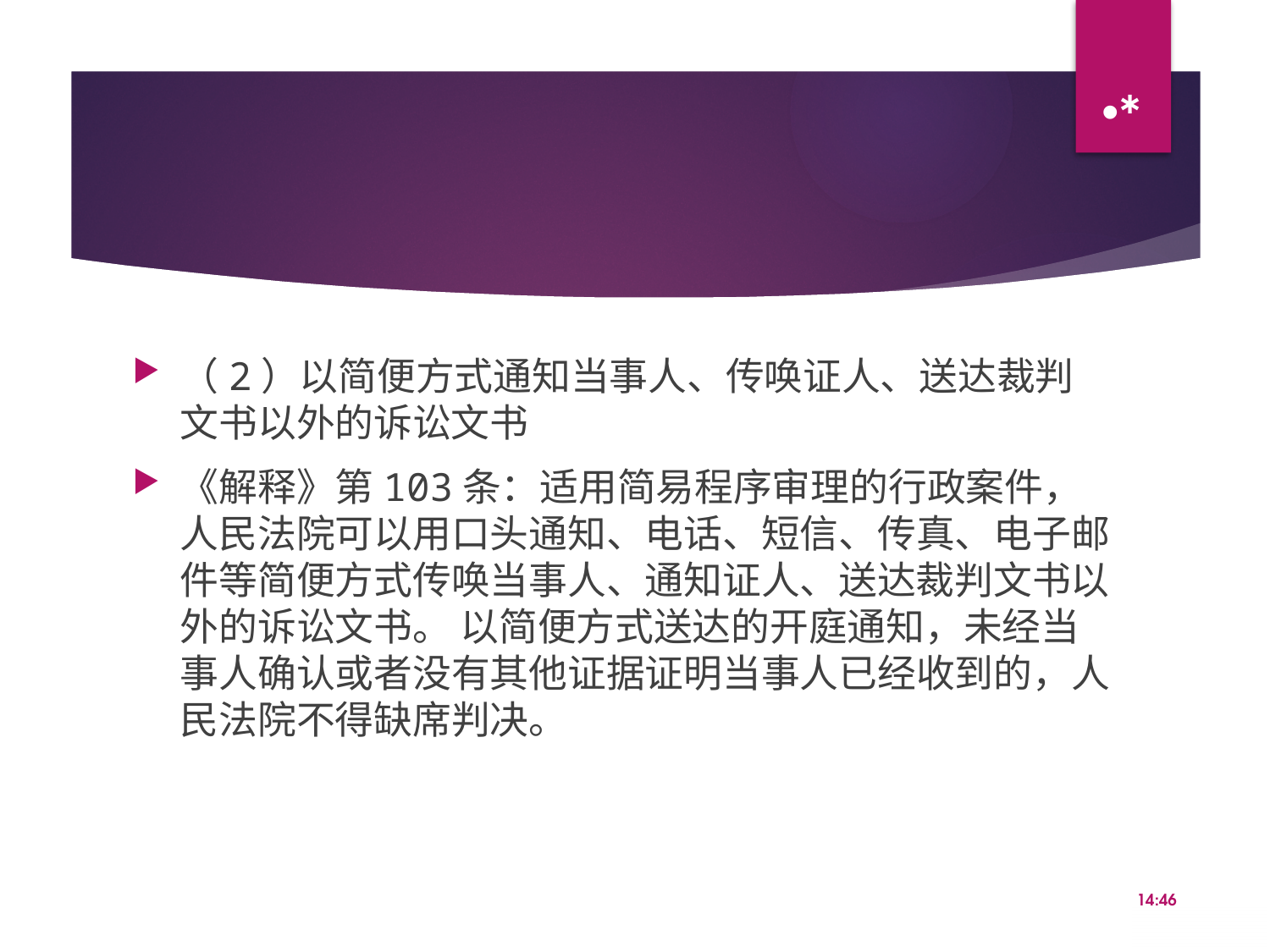

*
#
（2）以简便方式通知当事人、传唤证人、送达裁判文书以外的诉讼文书
《解释》第103条：适用简易程序审理的行政案件，人民法院可以用口头通知、电话、短信、传真、电子邮件等简便方式传唤当事人、通知证人、送达裁判文书以外的诉讼文书。 以简便方式送达的开庭通知，未经当事人确认或者没有其他证据证明当事人已经收到的，人民法院不得缺席判决。

14:46